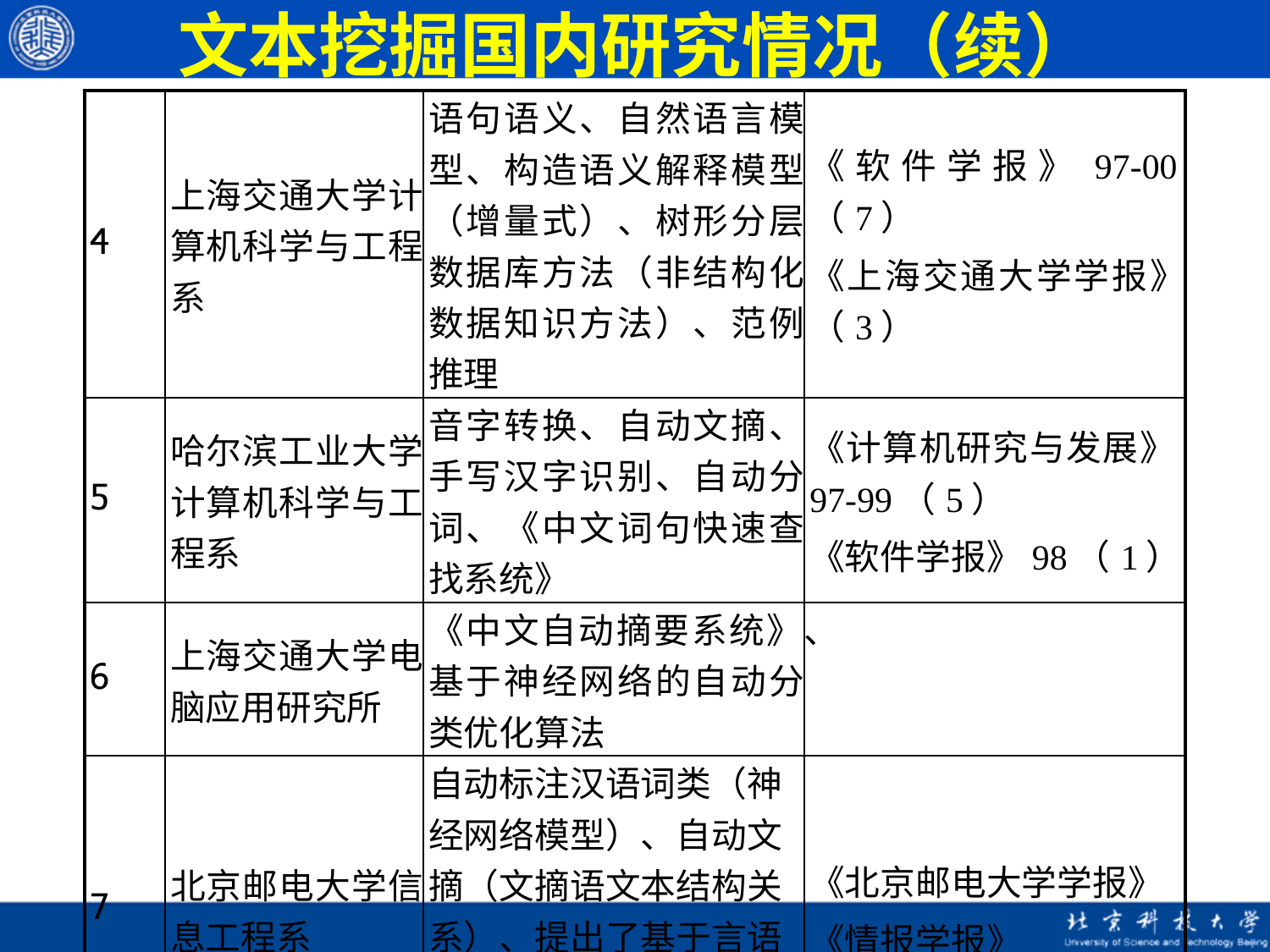

# 文本挖掘国内研究情况（续）
| 4 | 上海交通大学计算机科学与工程系 | 语句语义、自然语言模型、构造语义解释模型（增量式）、树形分层数据库方法（非结构化数据知识方法）、范例推理 | 《软件学报》97-00（7） 《上海交通大学学报》（3） |
| --- | --- | --- | --- |
| 5 | 哈尔滨工业大学计算机科学与工程系 | 音字转换、自动文摘、手写汉字识别、自动分词、《中文词句快速查找系统》 | 《计算机研究与发展》97-99（5） 《软件学报》98（1） |
| 6 | 上海交通大学电脑应用研究所 | 《中文自动摘要系统》、基于神经网络的自动分类优化算法 |  |
| 7 | 北京邮电大学信息工程系 | 自动标注汉语词类（神经网络模型）、自动文摘（文摘语文本结构关系）、提出了基于言语行为理论的话语分析方法 | 《北京邮电大学学报》 《情报学报》 |
48